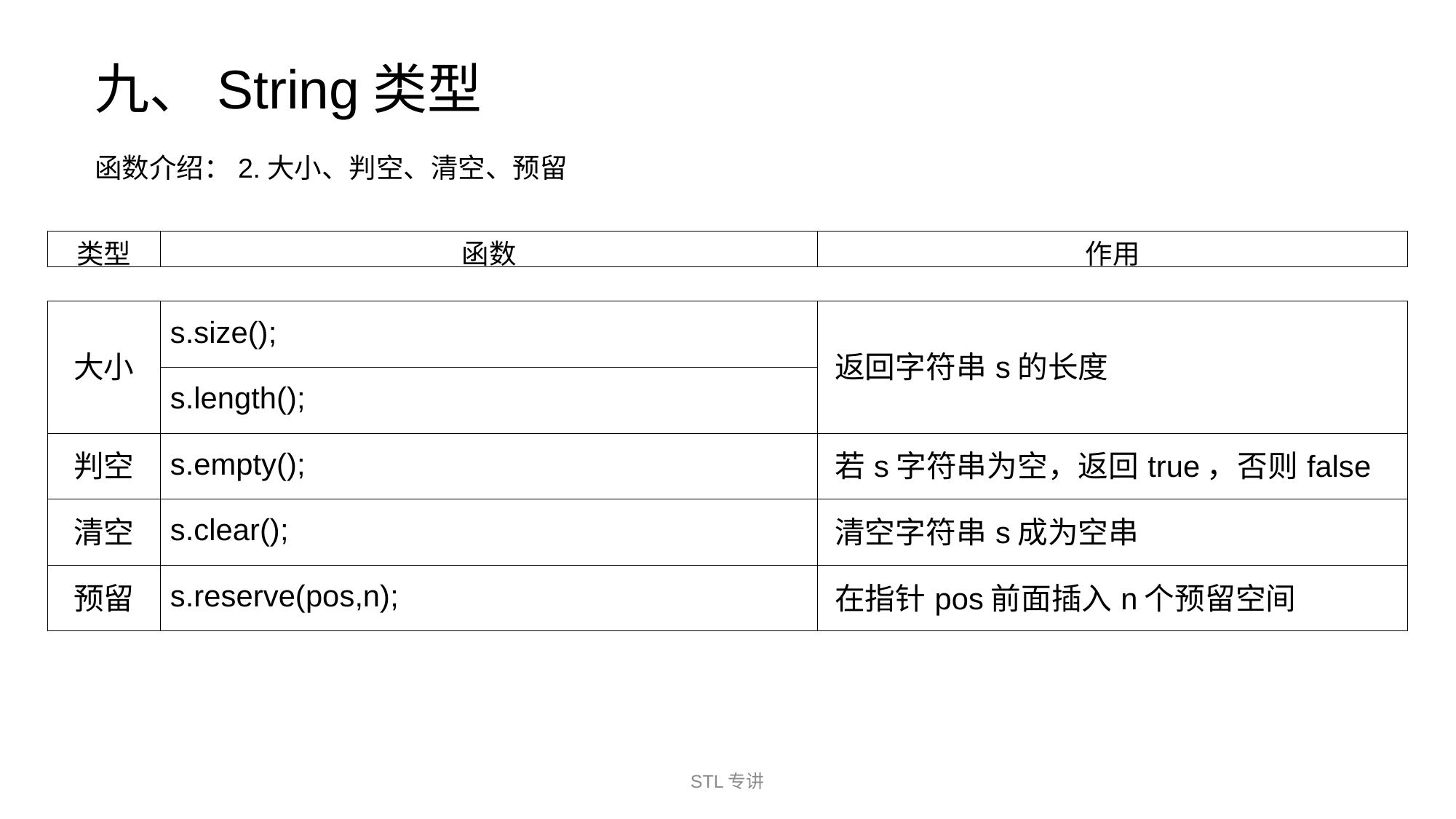

九、String类型
函数介绍：2.大小、判空、清空、预留
| 类型 | 函数 | 作用 |
| --- | --- | --- |
| 大小 | s.size(); | 返回字符串s的长度 |
| --- | --- | --- |
|  | s.length(); |  |
| 判空 | s.empty(); | 若s字符串为空，返回true，否则false |
| 清空 | s.clear(); | 清空字符串s成为空串 |
| 预留 | s.reserve(pos,n); | 在指针pos前面插入n个预留空间 |

STL专讲
47